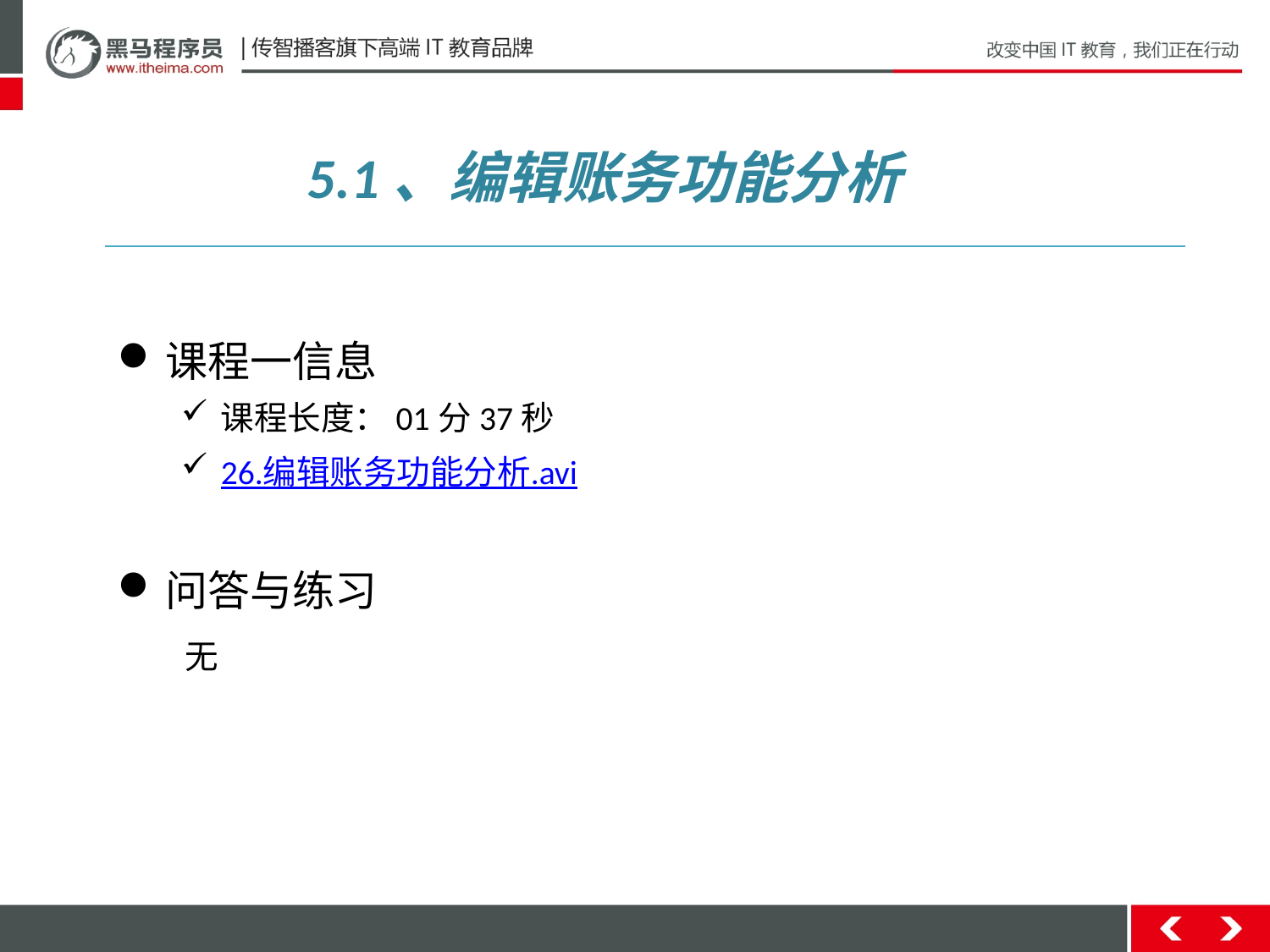

5.1、编辑账务功能分析

课程一信息
课程长度：01分37秒
26.编辑账务功能分析.avi

问答与练习
      无